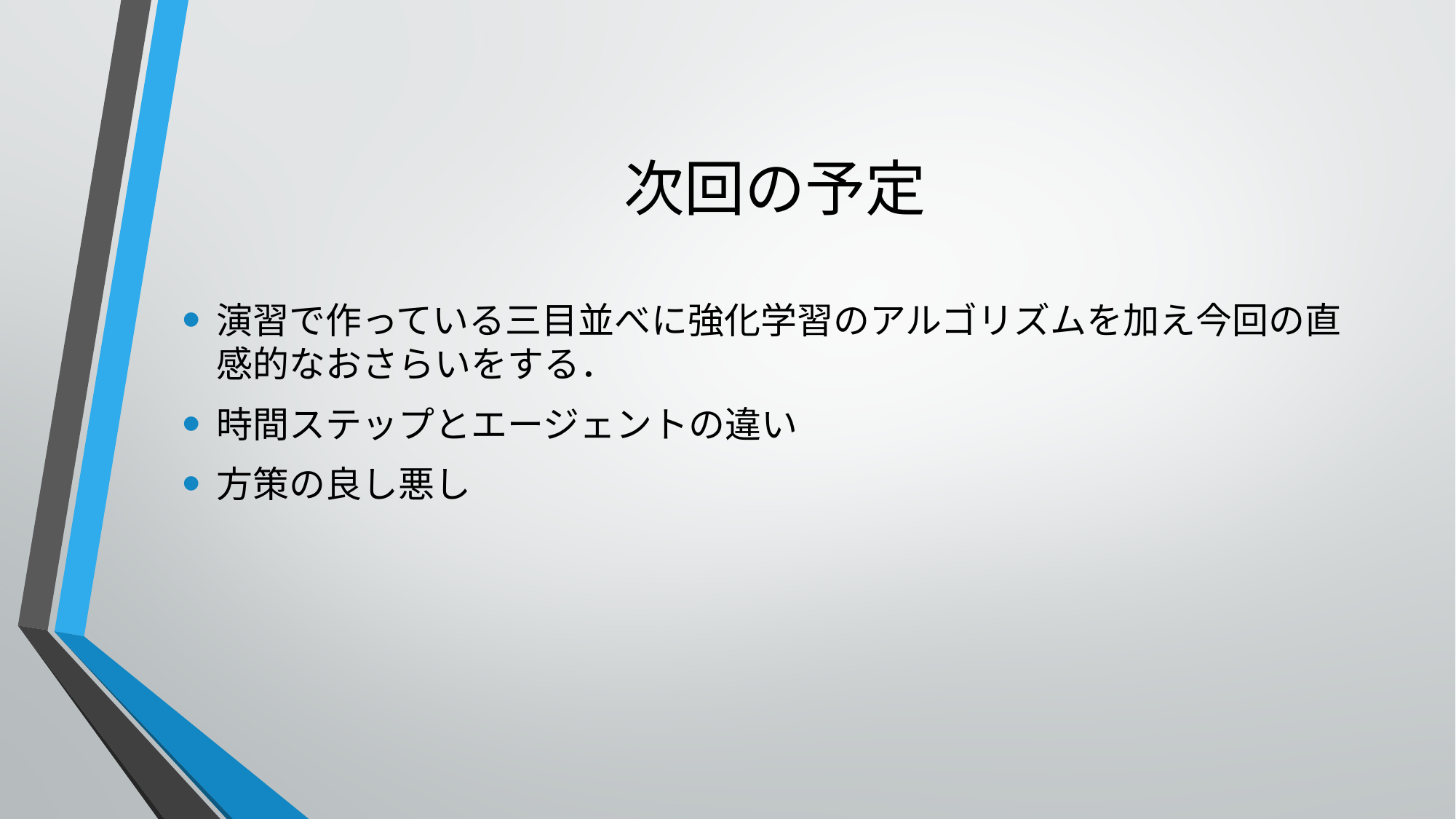

# 次回の予定
演習で作っている三目並べに強化学習のアルゴリズムを加え今回の直感的なおさらいをする．
時間ステップとエージェントの違い
方策の良し悪し